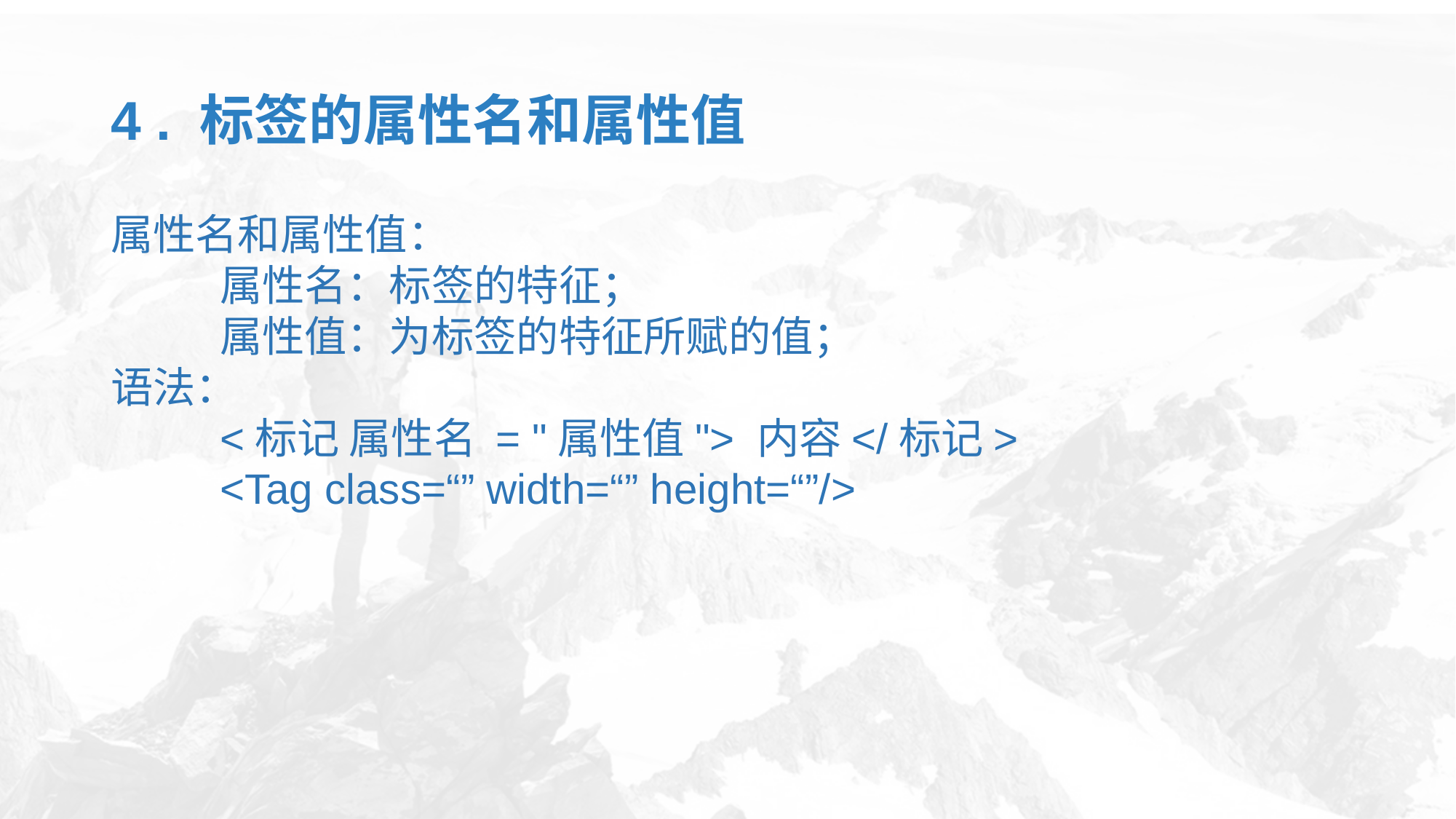

# 4 . 标签的属性名和属性值

属性名和属性值：
	属性名：标签的特征；
	属性值：为标签的特征所赋的值；
语法：
	<标记 属性名 = "属性值"> 内容</标记>
	<Tag class=“” width=“” height=“”/>